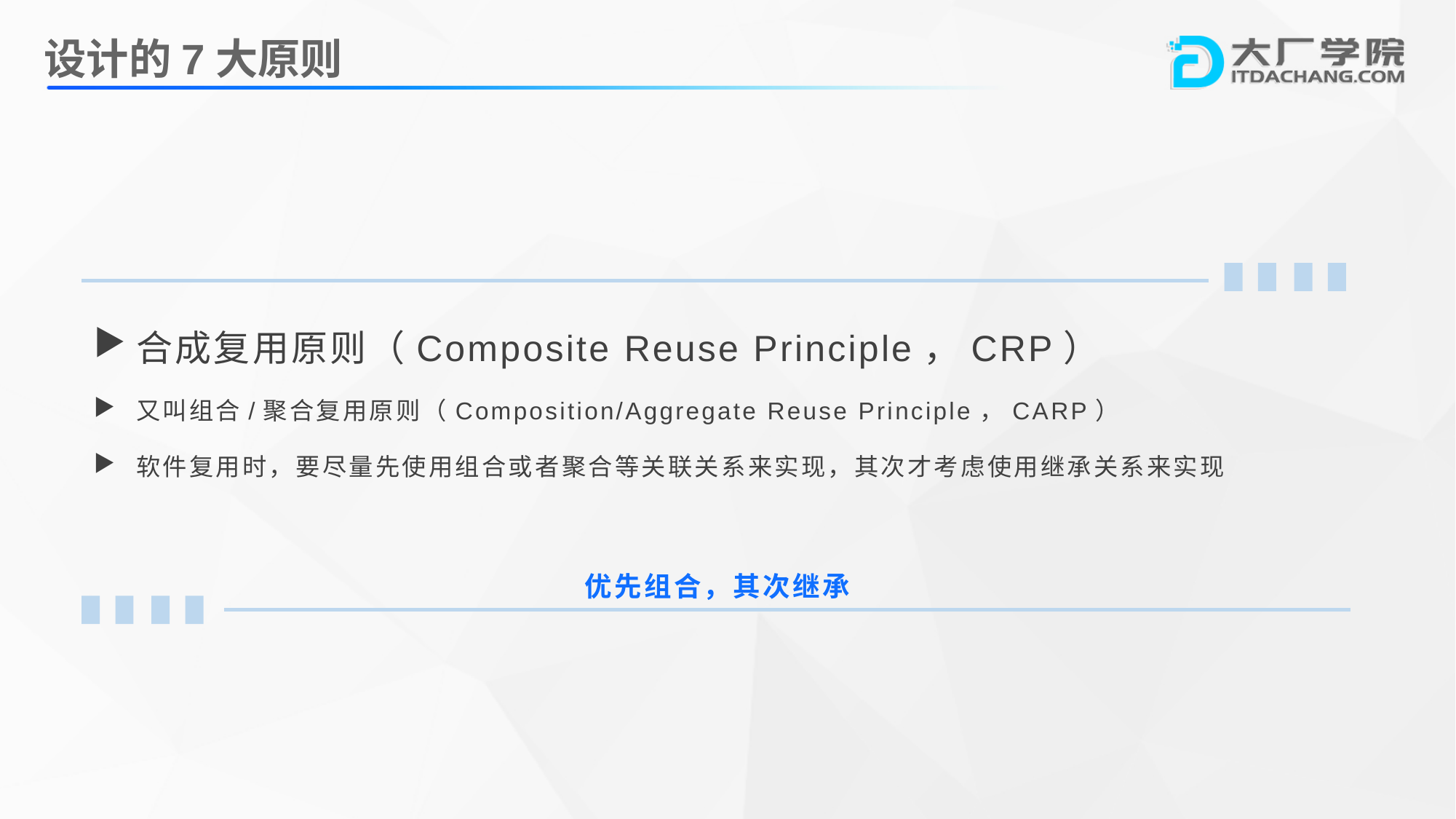

# 设计的7大原则

合成复用原则（Composite Reuse Principle，CRP）
又叫组合/聚合复用原则（Composition/Aggregate Reuse Principle，CARP）
软件复用时，要尽量先使用组合或者聚合等关联关系来实现，其次才考虑使用继承关系来实现

优先组合，其次继承